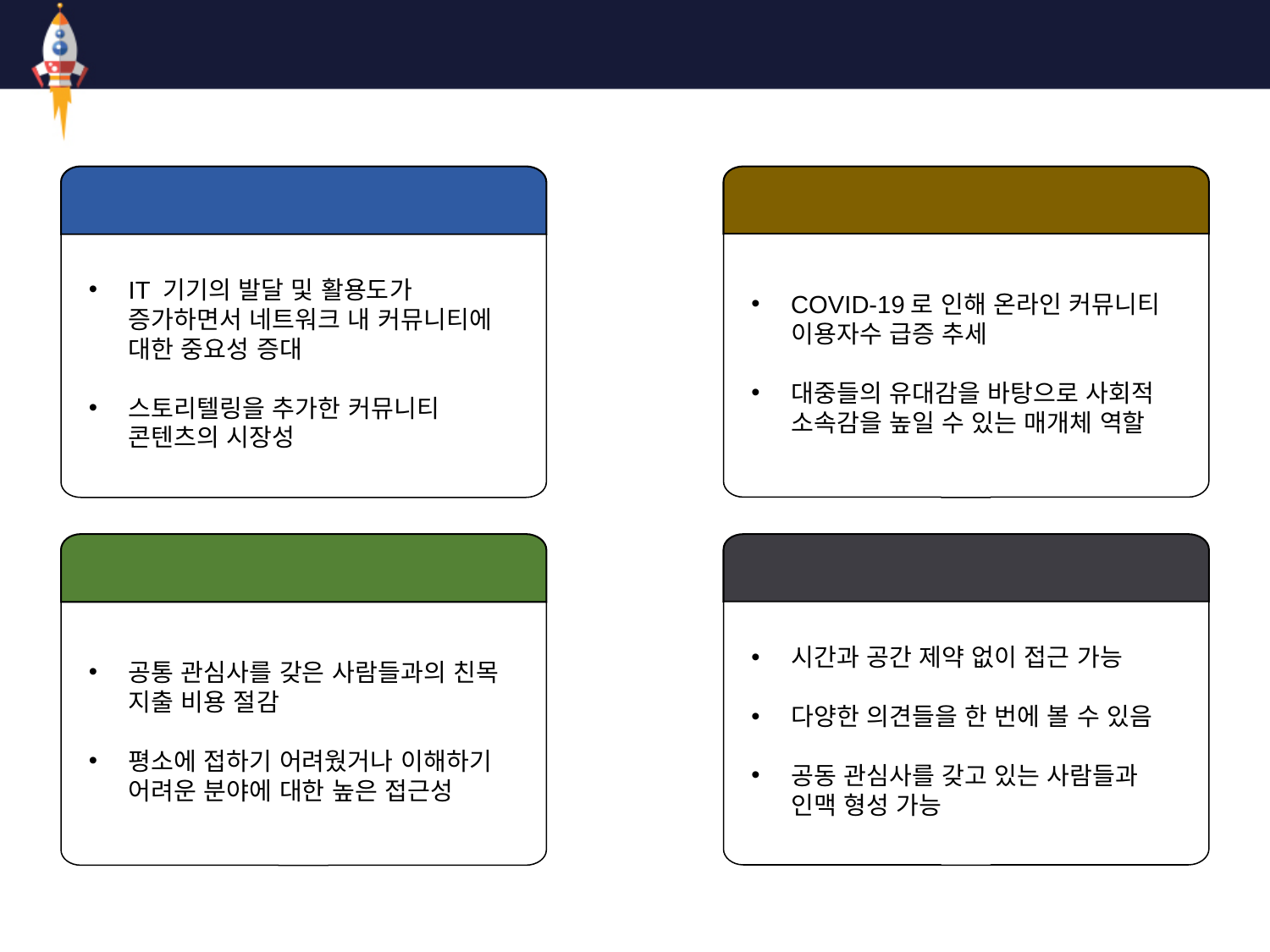

# 프로젝트 기획 – 커뮤니티 선정 기준
시의성
시장성
COVID-19로 인해 온라인 커뮤니티 이용자수 급증 추세

대중들의 유대감을 바탕으로 사회적 소속감을 높일 수 있는 매개체 역할
IT 기기의 발달 및 활용도가 증가하면서 네트워크 내 커뮤니티에 대한 중요성 증대

스토리텔링을 추가한 커뮤니티 콘텐츠의 시장성
편의성
접근성
시간과 공간 제약 없이 접근 가능

다양한 의견들을 한 번에 볼 수 있음

공동 관심사를 갖고 있는 사람들과 인맥 형성 가능
공통 관심사를 갖은 사람들과의 친목 지출 비용 절감

평소에 접하기 어려웠거나 이해하기 어려운 분야에 대한 높은 접근성